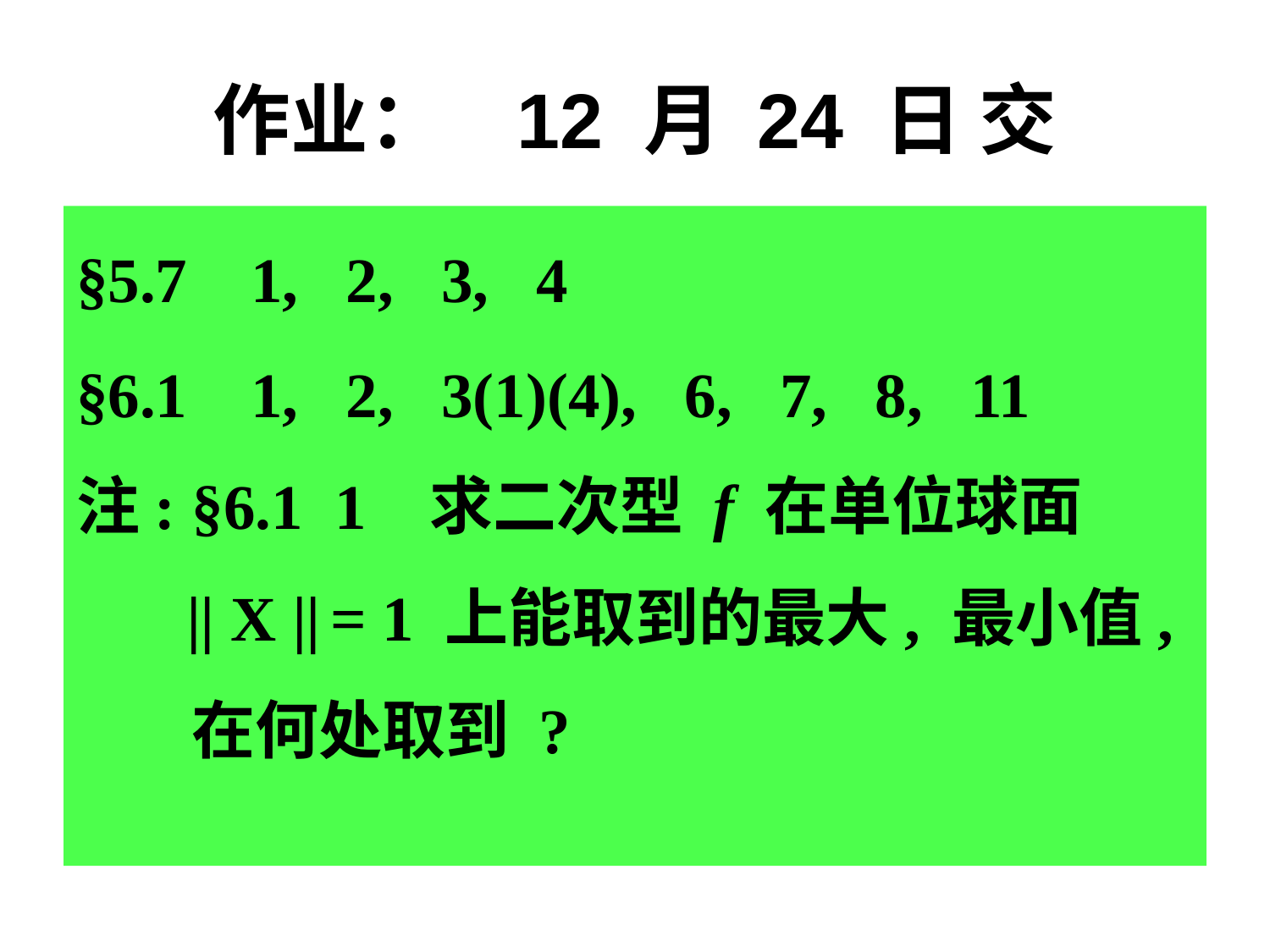

# 作业：   12 月 24 日 交
§5.7    1,   2,   3,   4
§6.1    1,   2,   3(1)(4),   6,   7,   8,   11
注: §6.1  1   求二次型 f 在单位球面
       || X || = 1 上能取到的最大, 最小值,
       在何处取到 ?